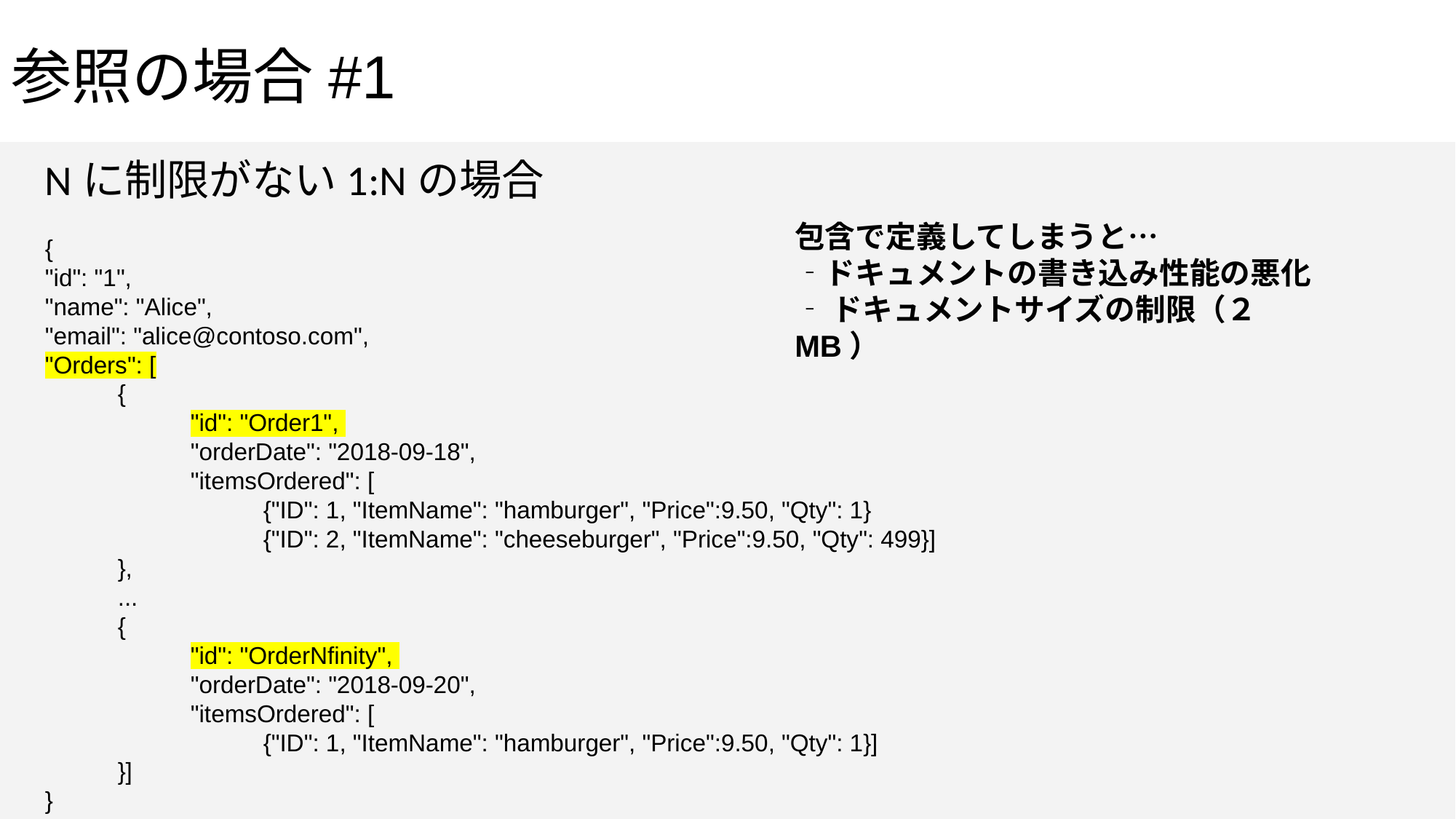

# 参照の場合#1
Nに制限がない1:Nの場合

{
"id": "1",
"name": "Alice",
"email": "alice@contoso.com",
"Orders": [
{
"id": "Order1",
"orderDate": "2018-09-18",
"itemsOrdered": [
{"ID": 1, "ItemName": "hamburger", "Price":9.50, "Qty": 1}
{"ID": 2, "ItemName": "cheeseburger", "Price":9.50, "Qty": 499}]
},
...
{
"id": "OrderNfinity",
"orderDate": "2018-09-20",
"itemsOrdered": [
{"ID": 1, "ItemName": "hamburger", "Price":9.50, "Qty": 1}]
}]
}
包含で定義してしまうと…
‐ドキュメントの書き込み性能の悪化
‐ドキュメントサイズの制限（２MB）